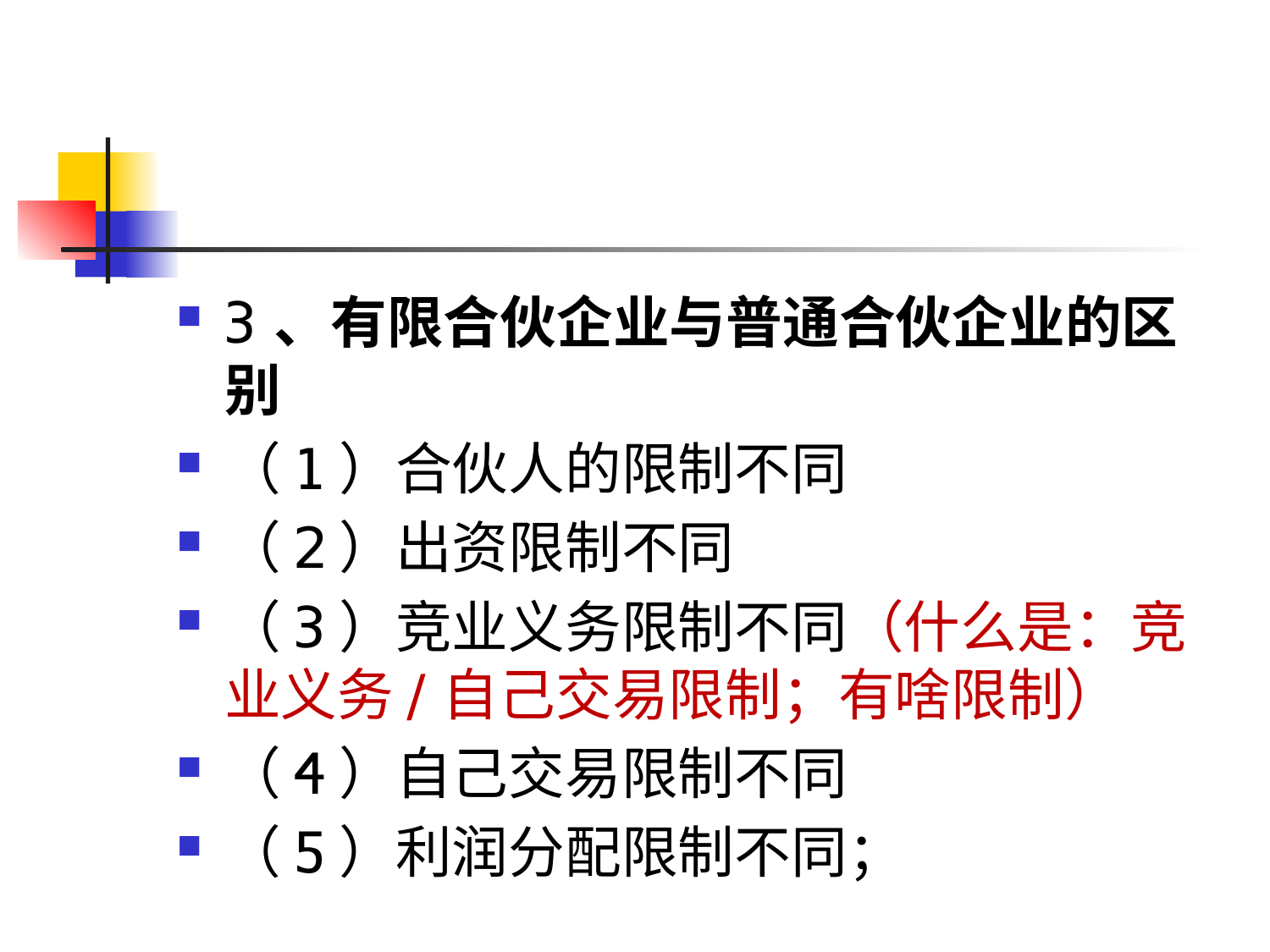

#
3、有限合伙企业与普通合伙企业的区别
（1）合伙人的限制不同
（2）出资限制不同
（3）竞业义务限制不同（什么是：竞业义务/自己交易限制；有啥限制）
（4）自己交易限制不同
（5）利润分配限制不同；